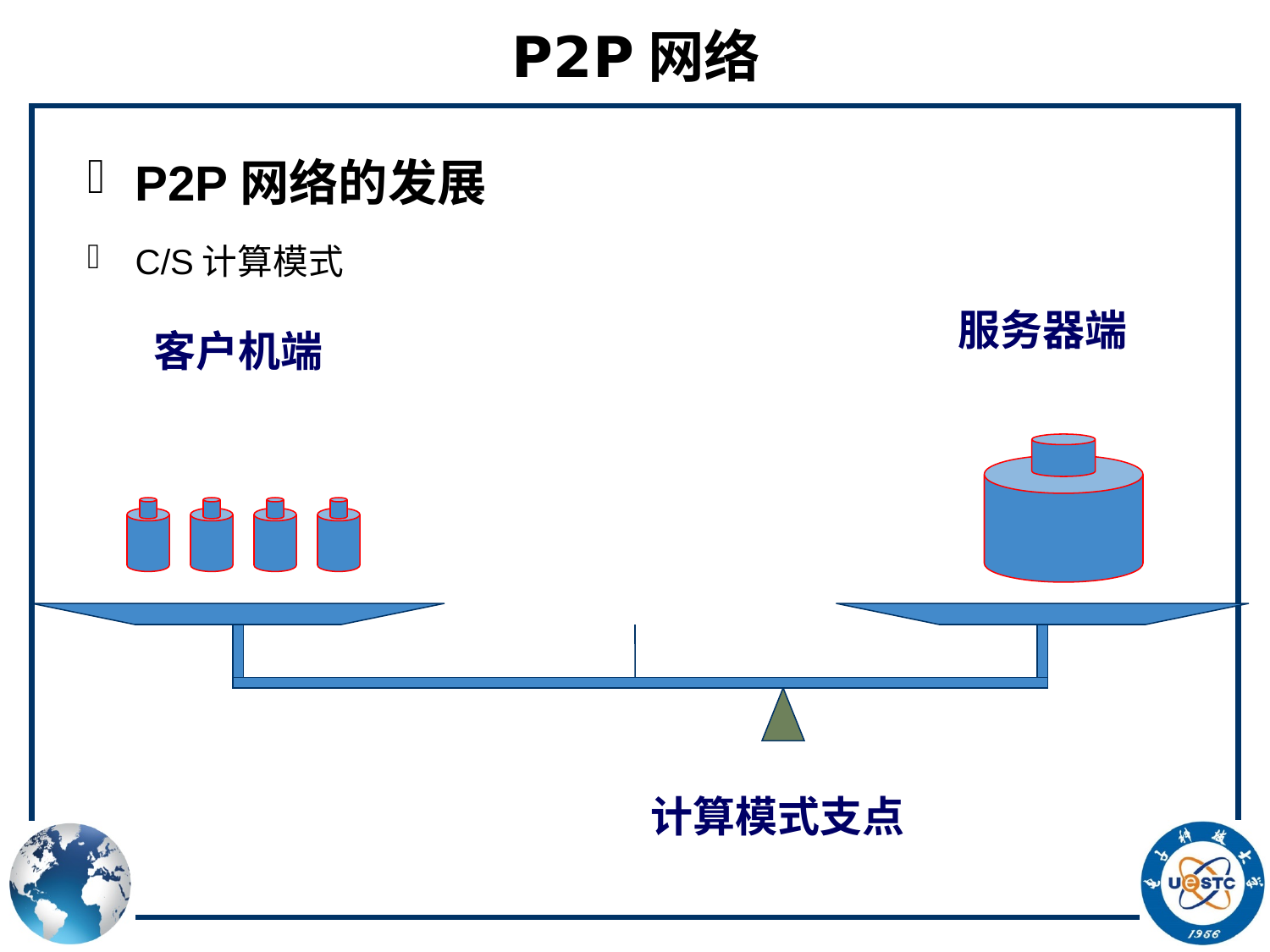

# P2P网络
P2P网络的发展
C/S计算模式

服务器端
客户机端

计算模式支点